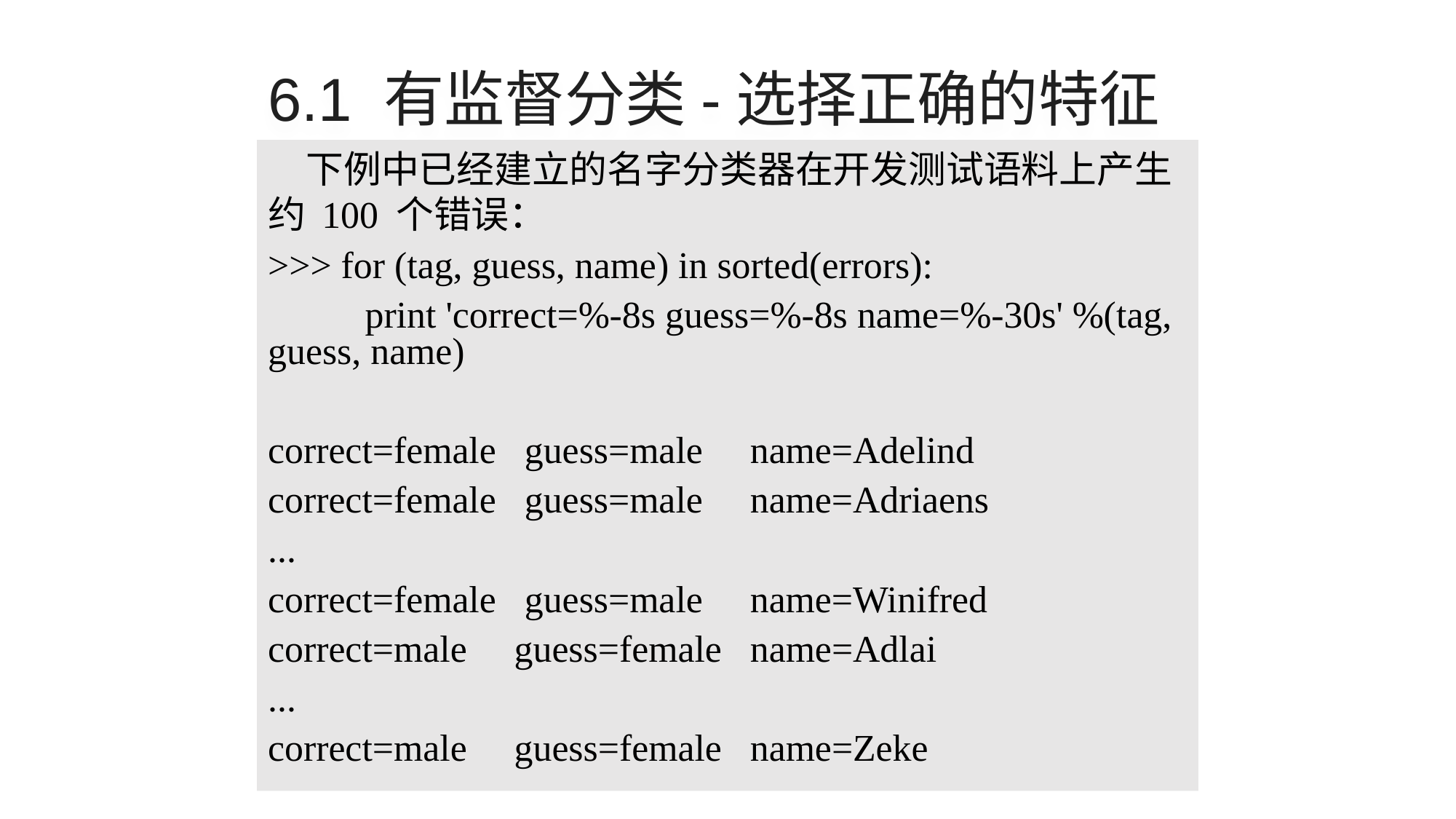

# 6.1 有监督分类-选择正确的特征
下例中已经建立的名字分类器在开发测试语料上产生约 100 个错误：
>>> for (tag, guess, name) in sorted(errors):
	print 'correct=%-8s guess=%-8s name=%-30s' %(tag, guess, name)

correct=female   guess=male     name=Adelind
correct=female   guess=male     name=Adriaens
...
correct=female   guess=male     name=Winifred
correct=male     guess=female   name=Adlai
...
correct=male     guess=female   name=Zeke